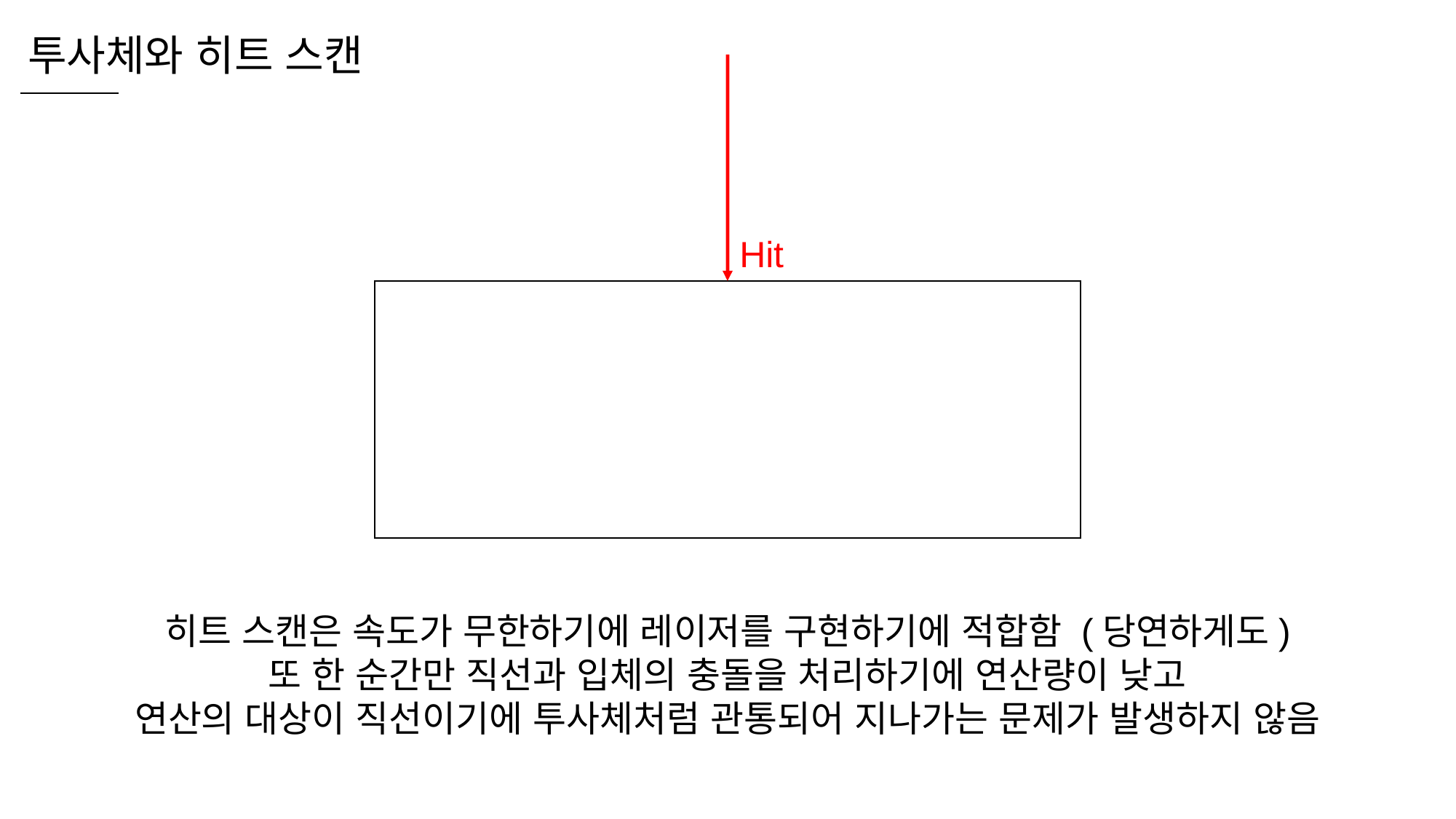

투사체와 히트 스캔
Hit

히트 스캔은 속도가 무한하기에 레이저를 구현하기에 적합함 (당연하게도)
또 한 순간만 직선과 입체의 충돌을 처리하기에 연산량이 낮고
연산의 대상이 직선이기에 투사체처럼 관통되어 지나가는 문제가 발생하지 않음